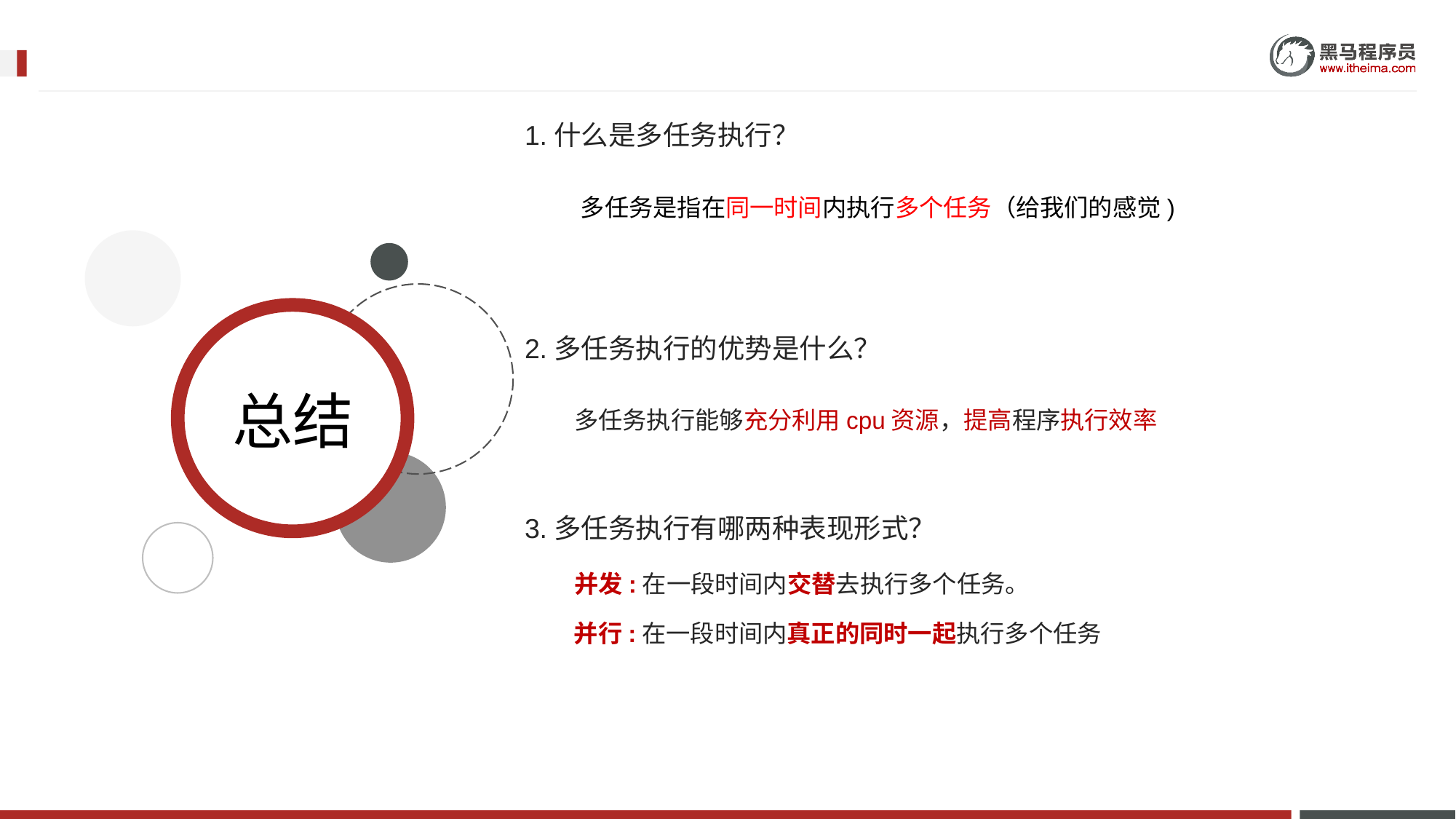

1.什么是多任务执行？
        多任务是指在同一时间内执行多个任务（给我们的感觉)

2.多任务执行的优势是什么？
       多任务执行能够充分利用cpu资源，提高程序执行效率

3.多任务执行有哪两种表现形式？
       并发:在一段时间内交替去执行多个任务。
        并行:在一段时间内真正的同时一起执行多个任务